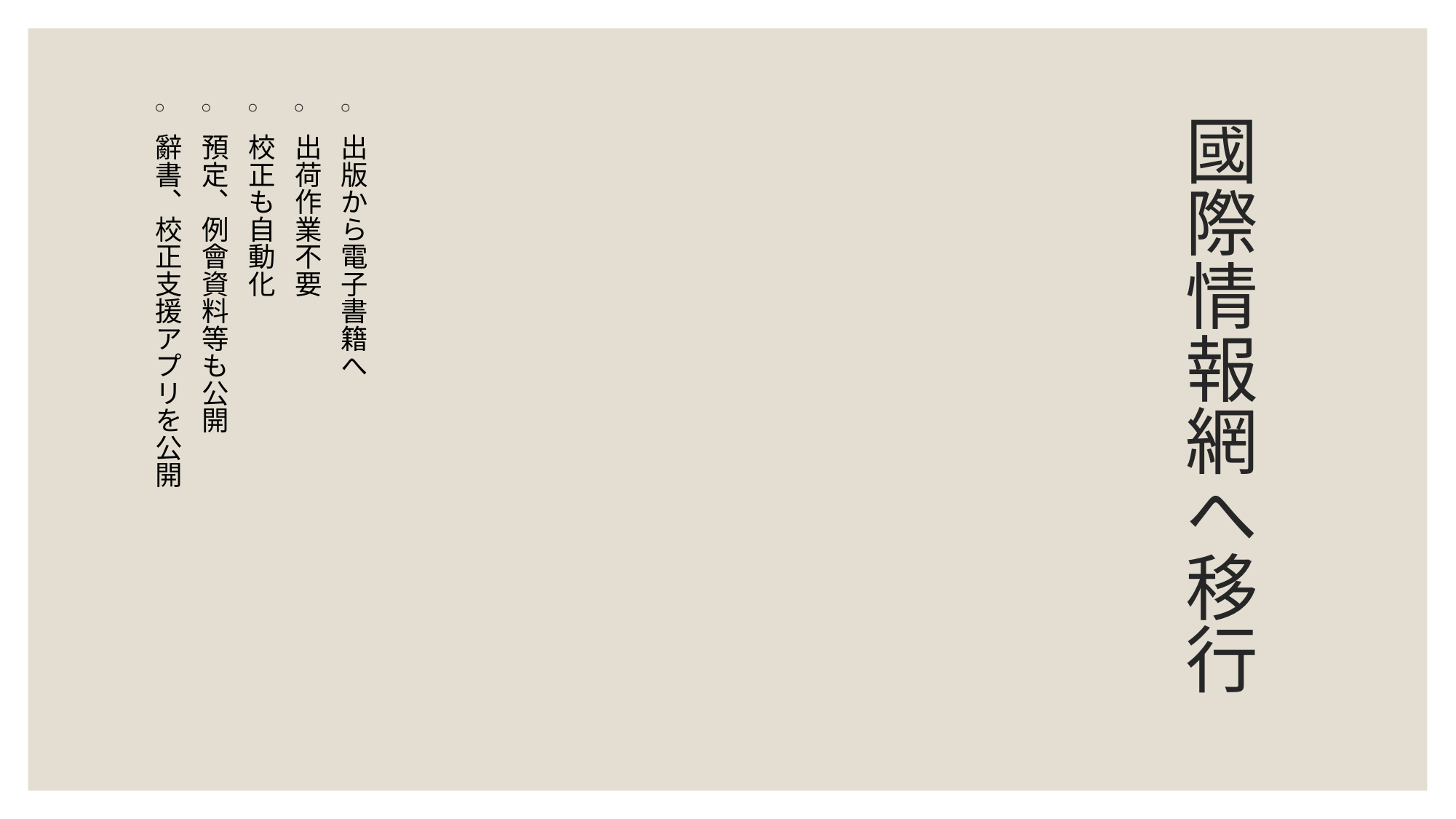

出版から電子書籍へ
出荷作業不要
校正も自動化
預定、例會資料等も公開
辭書、校正支援アプリを公開

# 國際情報網へ移行